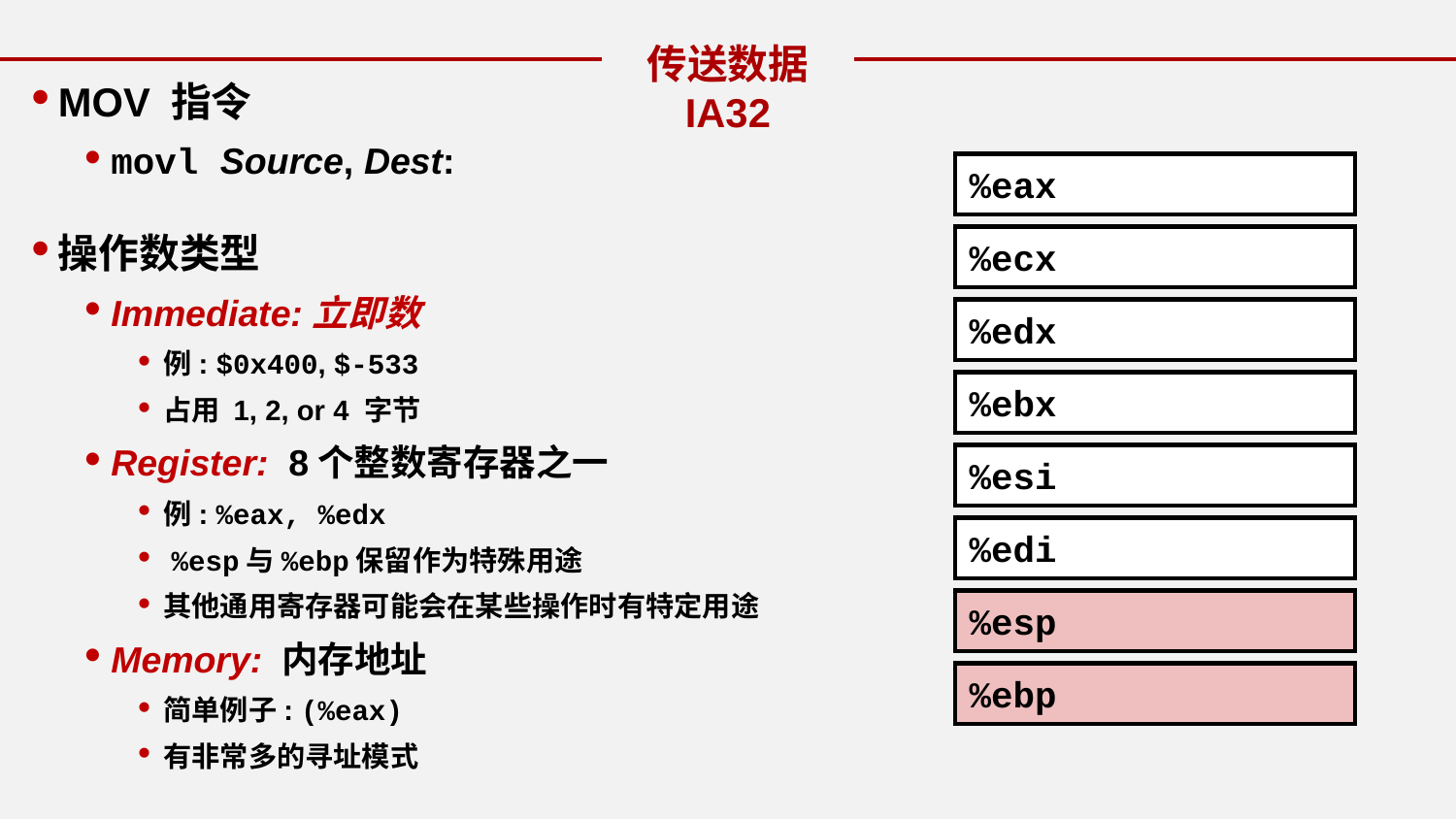

传送数据 IA32
MOV 指令
movl Source, Dest:
操作数类型
Immediate:立即数
例: $0x400, $-533
占用 1, 2, or 4 字节
Register:  8个整数寄存器之一
例: %eax, %edx
 %esp与%ebp保留作为特殊用途
其他通用寄存器可能会在某些操作时有特定用途
Memory: 内存地址
简单例子: (%eax)
有非常多的寻址模式
%eax
%ecx
%edx
%ebx
%esi
%edi
%esp
%ebp